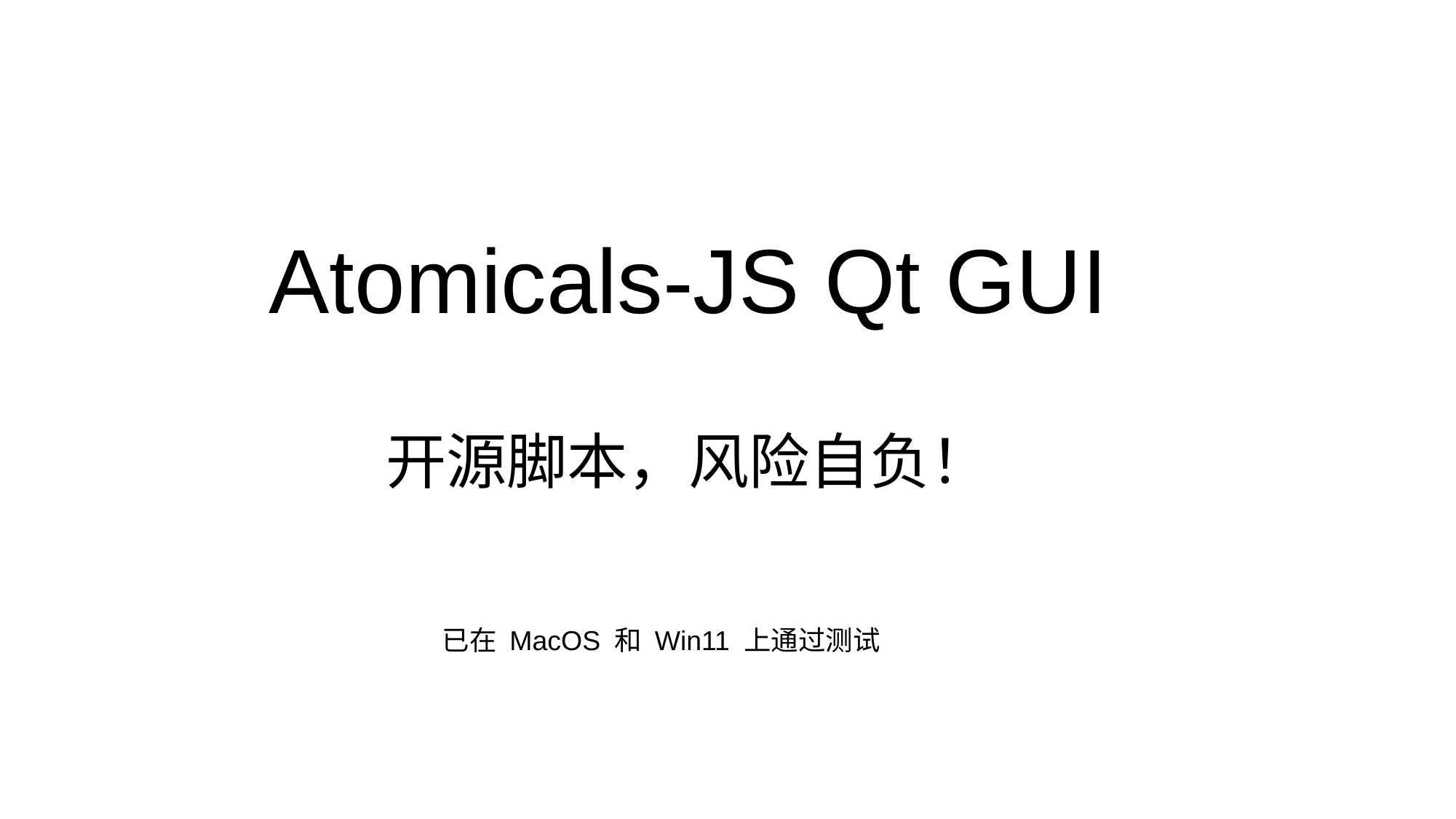

# Atomicals-JS Qt GUI 开源脚本，风险自负！
已在 MacOS 和 Win11 上通过测试